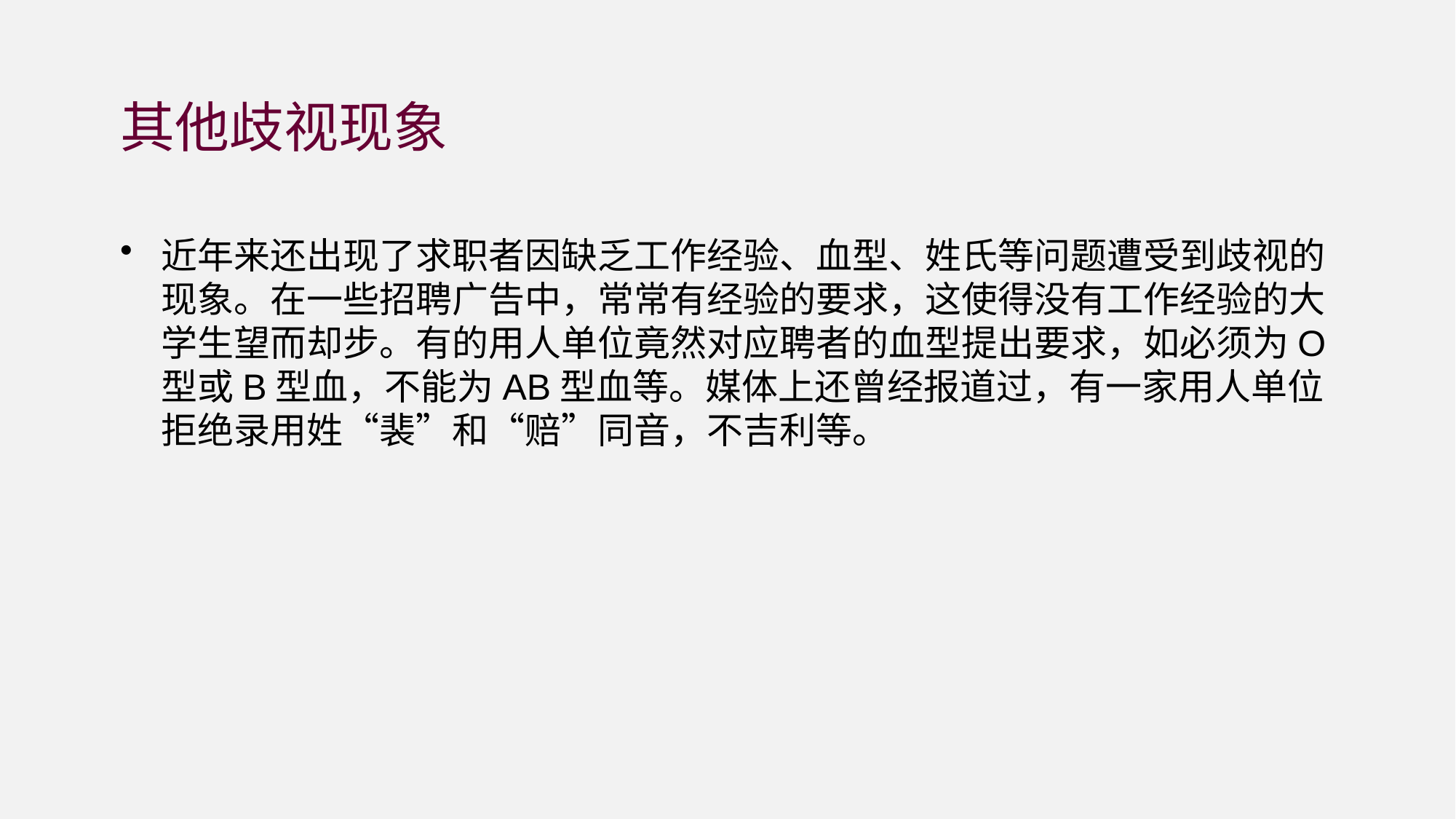

其他歧视现象
近年来还出现了求职者因缺乏工作经验、血型、姓氏等问题遭受到歧视的现象。在一些招聘广告中，常常有经验的要求，这使得没有工作经验的大学生望而却步。有的用人单位竟然对应聘者的血型提出要求，如必须为O型或B型血，不能为AB型血等。媒体上还曾经报道过，有一家用人单位拒绝录用姓“裴”和“赔”同音，不吉利等。